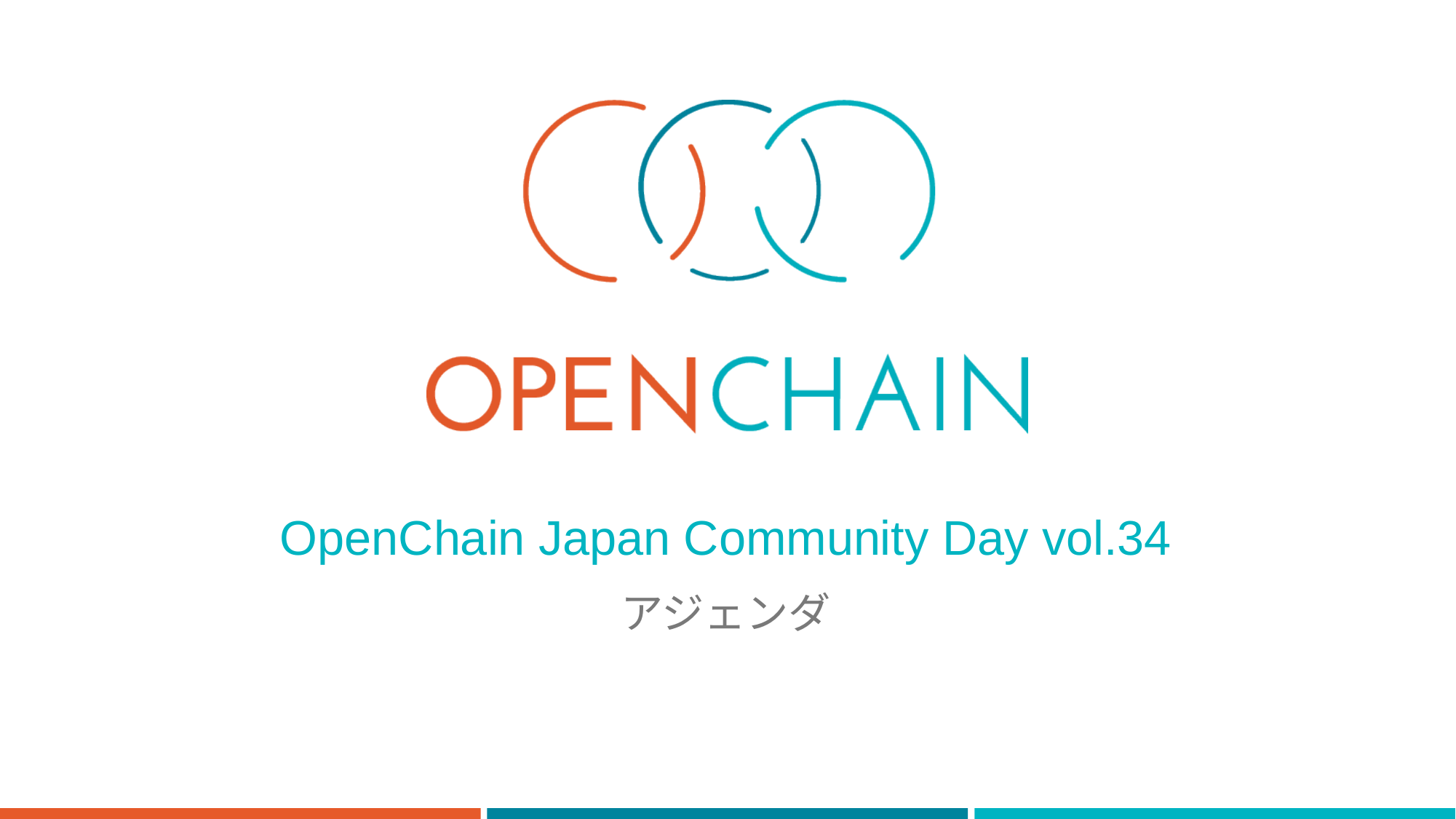

# OpenChain Japan Community Day vol.34
アジェンダ